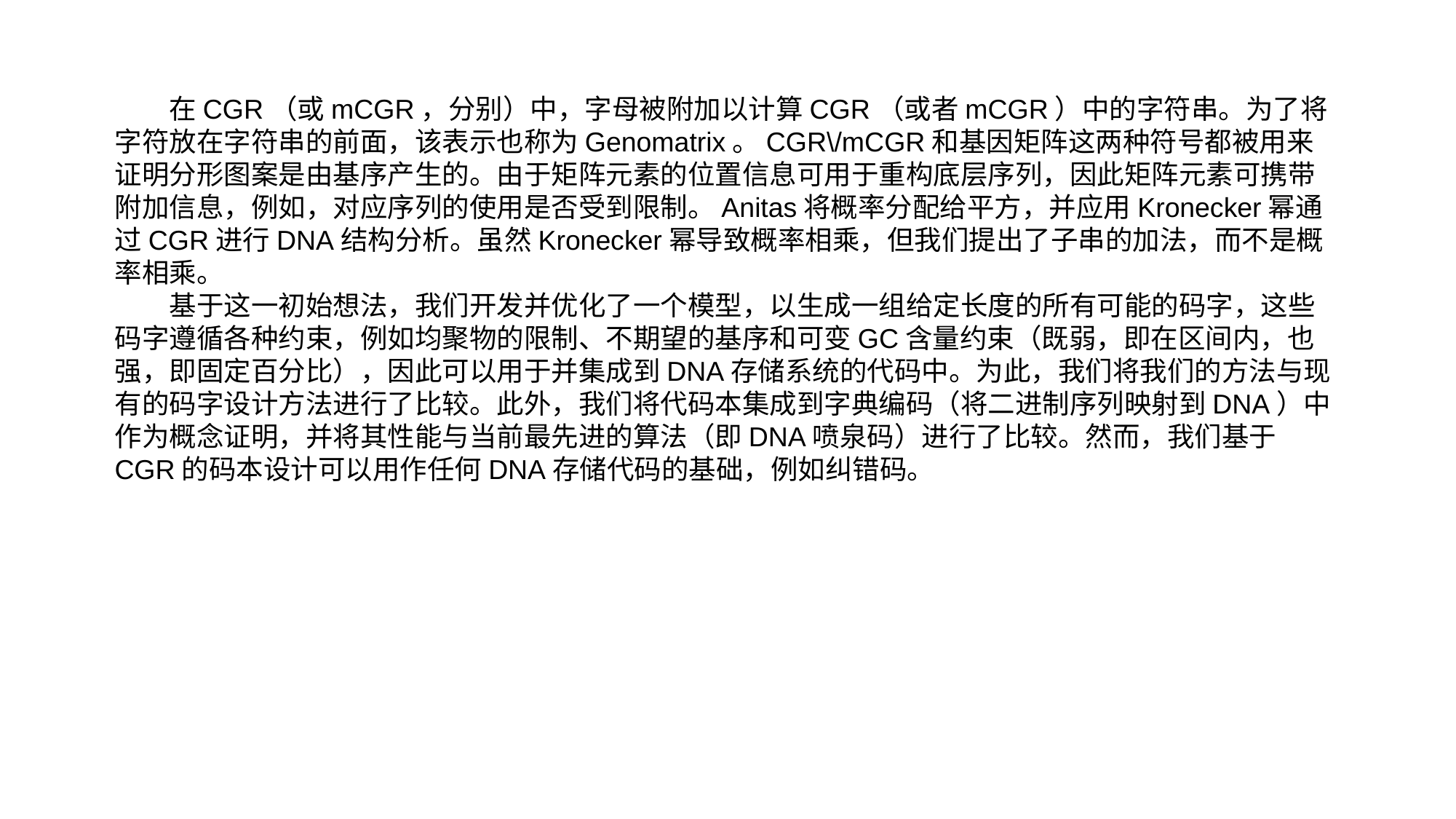

在CGR（或mCGR，分别）中，字母被附加以计算CGR（或者mCGR）中的字符串。为了将字符放在字符串的前面，该表示也称为Genomatrix。CGR\/mCGR和基因矩阵这两种符号都被用来证明分形图案是由基序产生的。由于矩阵元素的位置信息可用于重构底层序列，因此矩阵元素可携带附加信息，例如，对应序列的使用是否受到限制。Anitas将概率分配给平方，并应用Kronecker幂通过CGR进行DNA结构分析。虽然Kronecker幂导致概率相乘，但我们提出了子串的加法，而不是概率相乘。
基于这一初始想法，我们开发并优化了一个模型，以生成一组给定长度的所有可能的码字，这些码字遵循各种约束，例如均聚物的限制、不期望的基序和可变GC含量约束（既弱，即在区间内，也强，即固定百分比），因此可以用于并集成到DNA存储系统的代码中。为此，我们将我们的方法与现有的码字设计方法进行了比较。此外，我们将代码本集成到字典编码（将二进制序列映射到DNA）中作为概念证明，并将其性能与当前最先进的算法（即DNA喷泉码）进行了比较。然而，我们基于CGR的码本设计可以用作任何DNA存储代码的基础，例如纠错码。